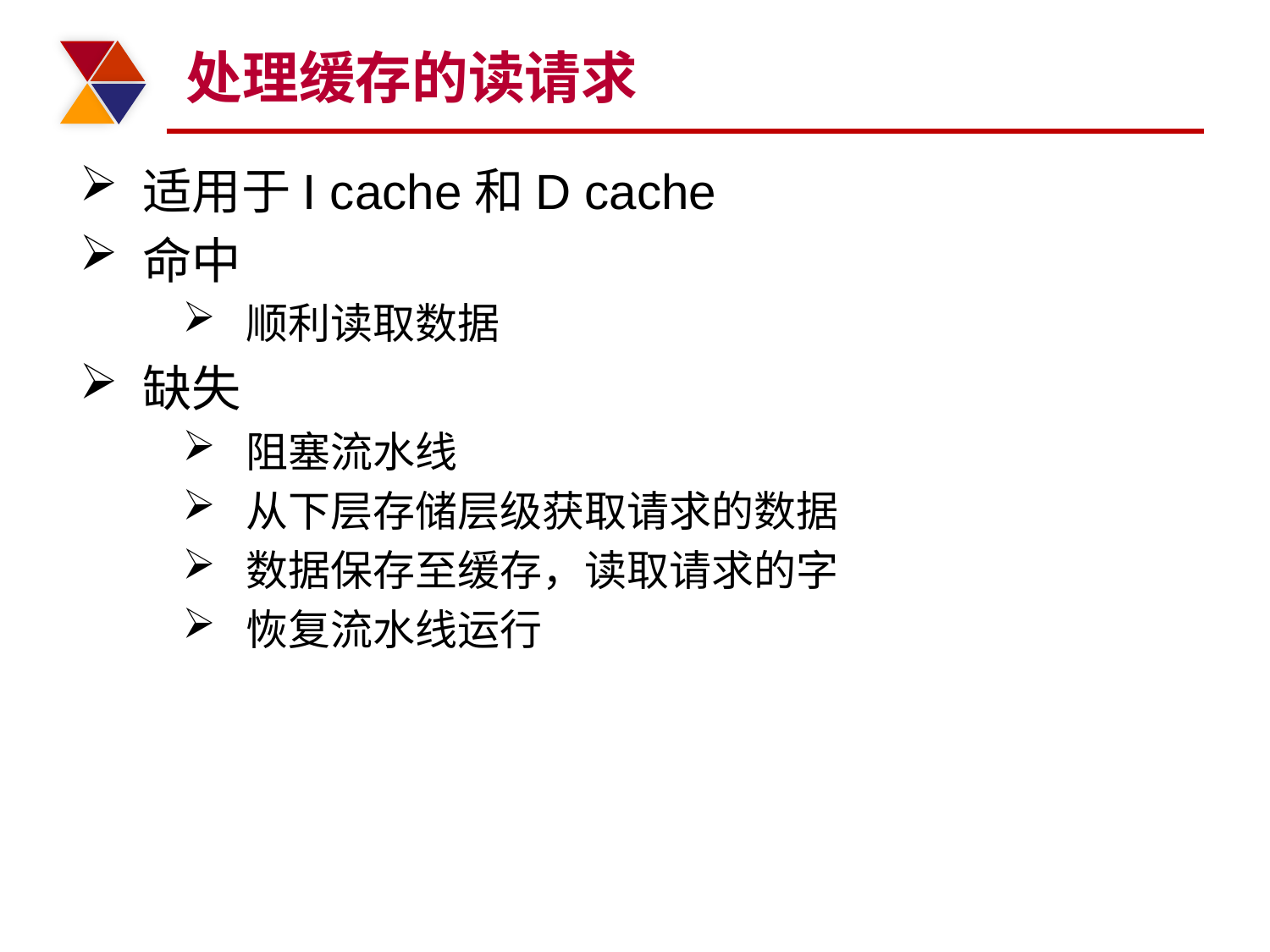

# 处理缓存的读请求
适用于I cache和D cache
命中
顺利读取数据
缺失
阻塞流水线
从下层存储层级获取请求的数据
数据保存至缓存，读取请求的字
恢复流水线运行